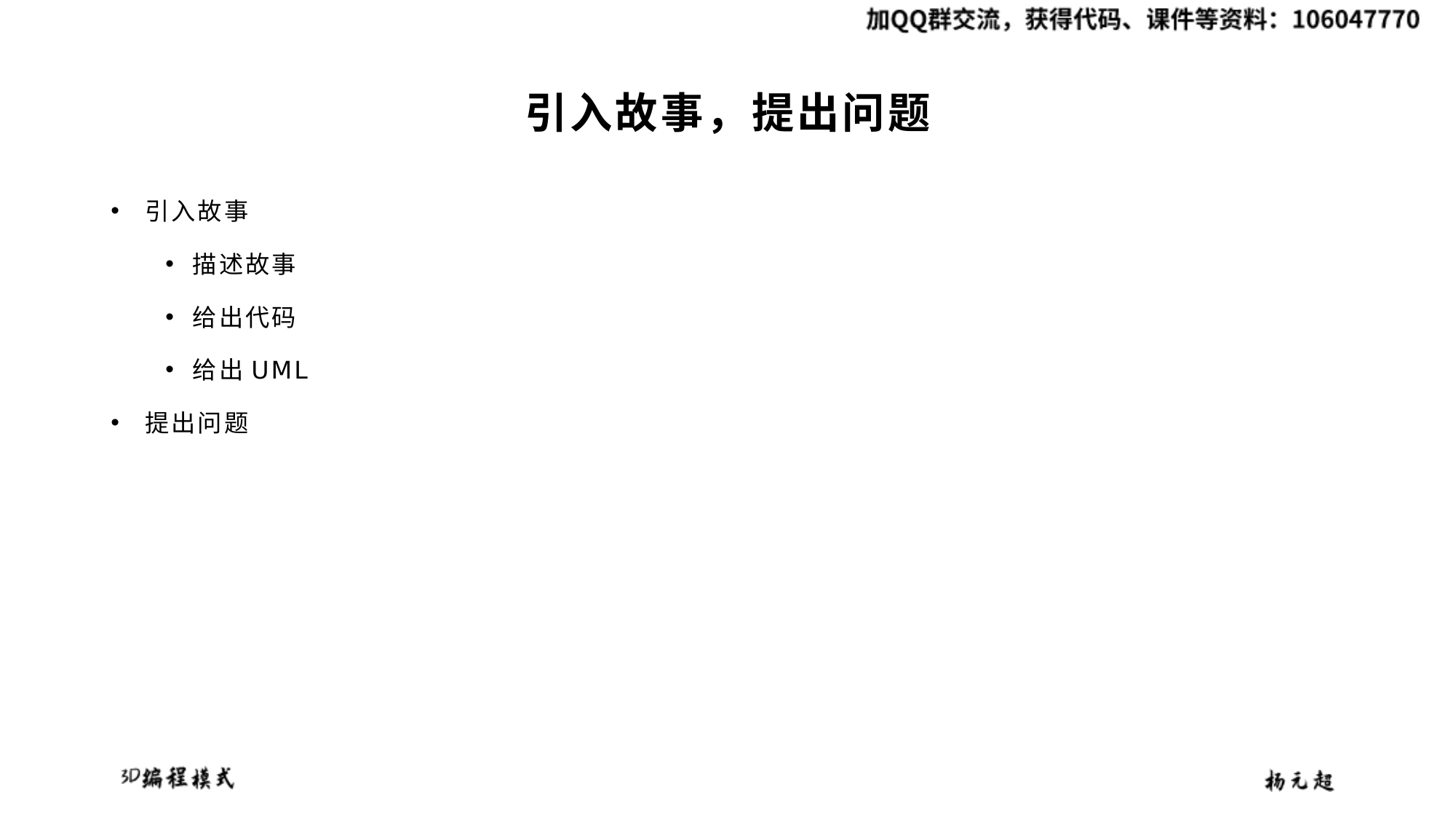

# 引入故事，提出问题
引入故事
描述故事
给出代码
给出UML
提出问题